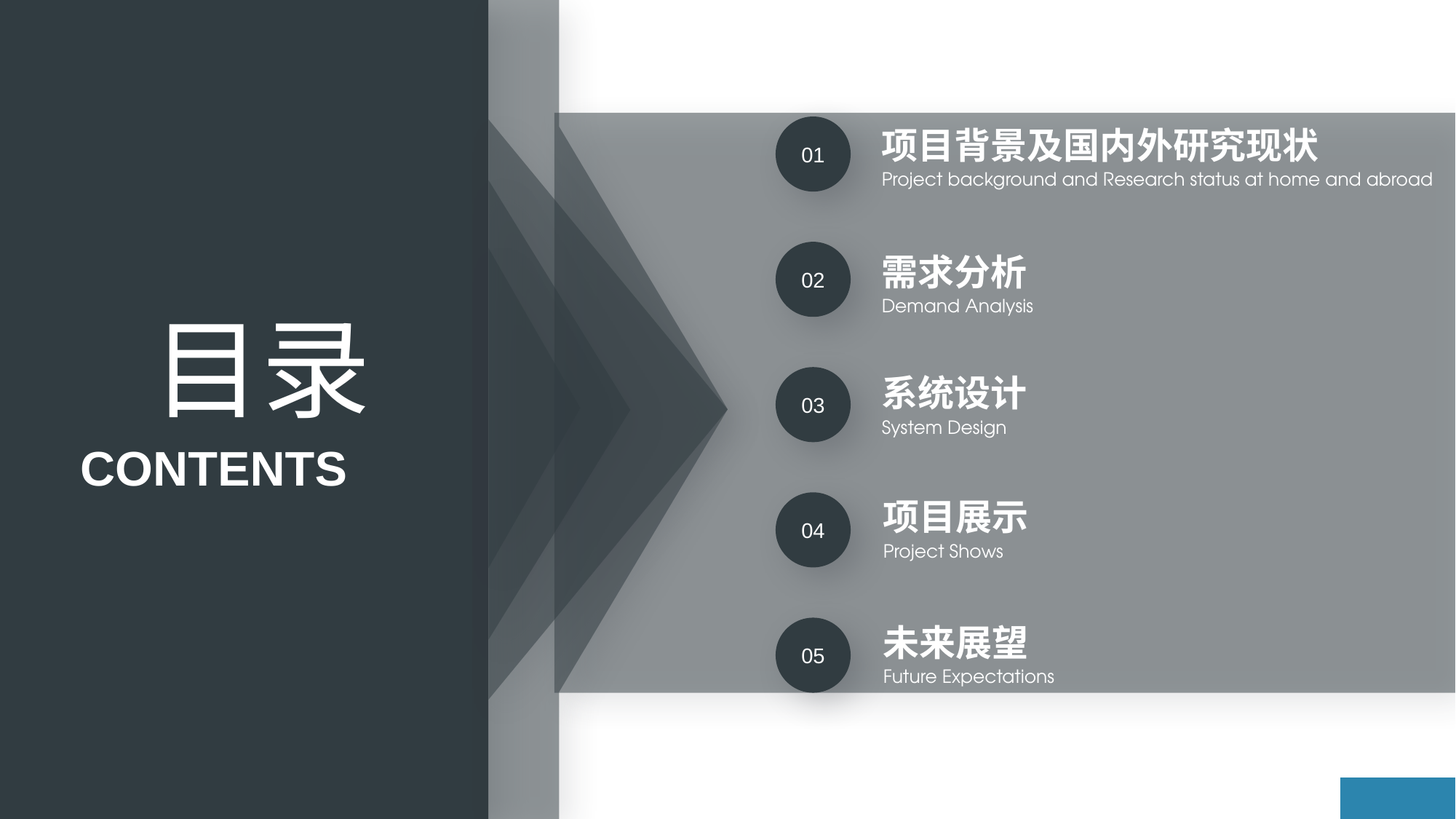

01
02
03
04
项目背景及国内外研究现状
Project background and Research status at home and abroad

需求分析

Demand Analysis
目录
系统设计
System Design
CONTENTS
项目展示
Project Shows
05
未来展望
Future Expectations